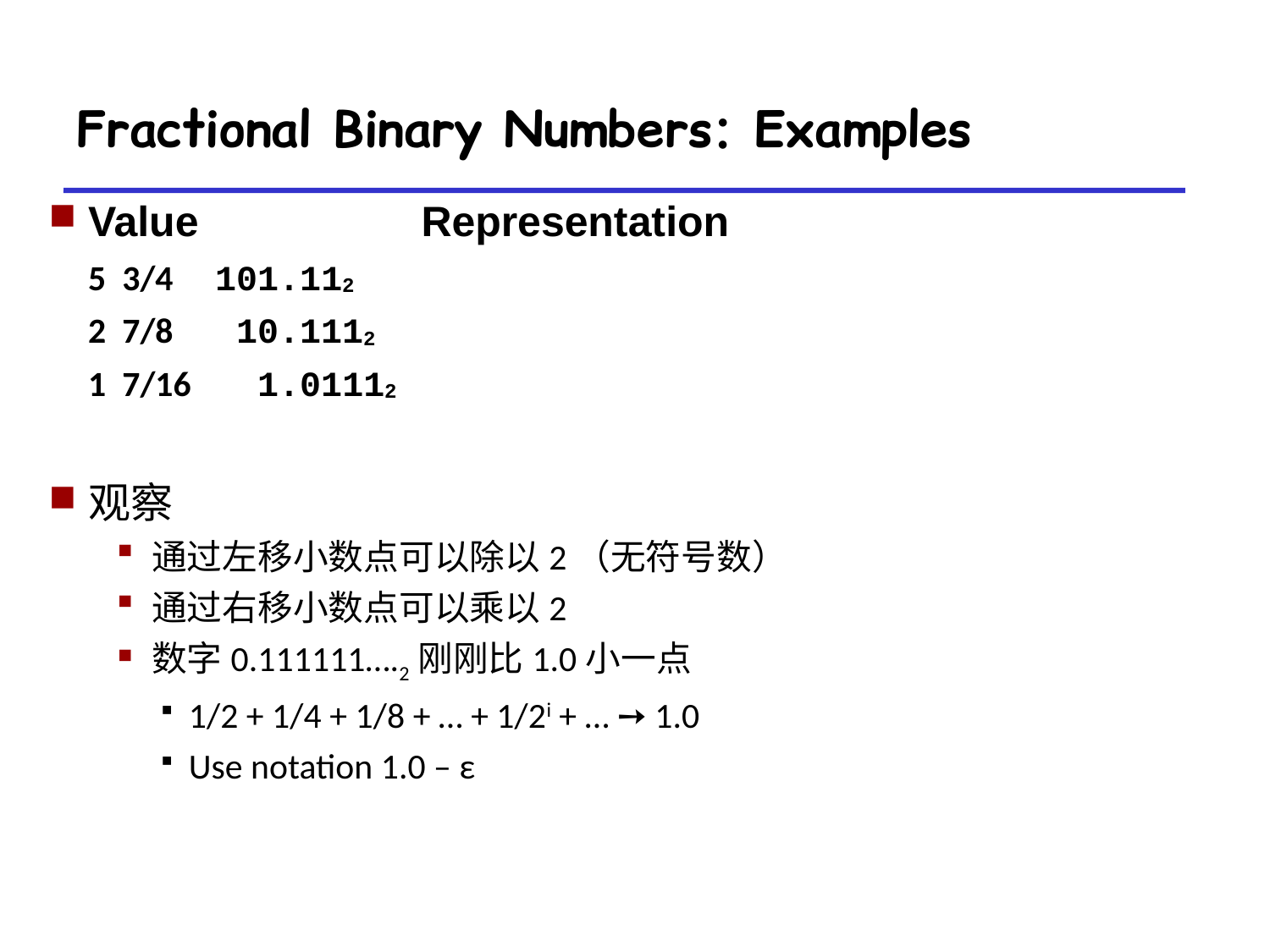

# Fractional Binary Numbers: Examples
Value	Representation
	5  3/4	101.112
 	2  7/8	010.1112
 	1  7/16	001.01112
观察
通过左移小数点可以除以2（无符号数）
通过右移小数点可以乘以2
数字0.111111….2刚刚比1.0小一点
1/2 + 1/4 + 1/8 + … + 1/2i + … ➙ 1.0
Use notation 1.0 – ε